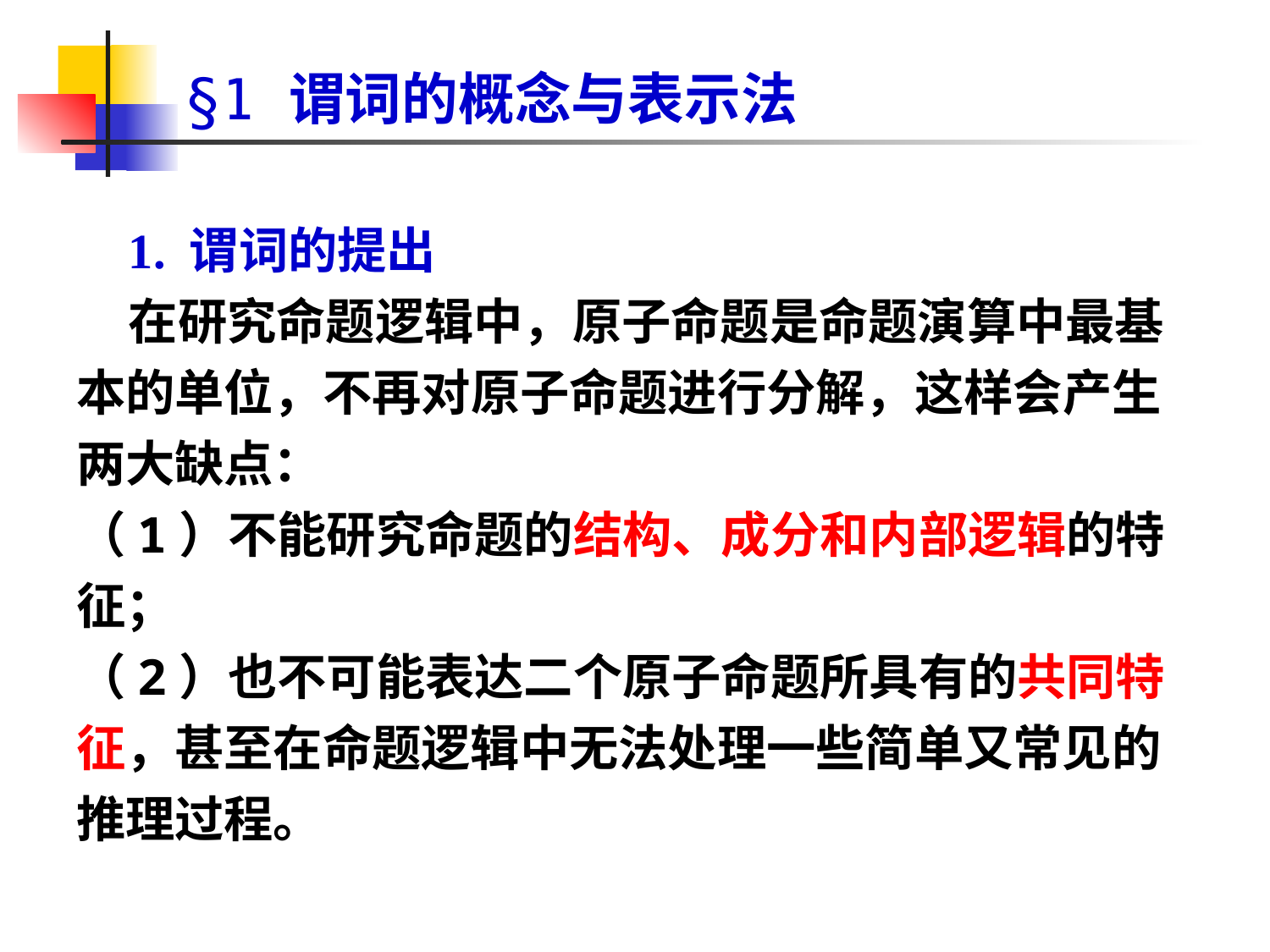

# §1 谓词的概念与表示法
1. 谓词的提出
在研究命题逻辑中，原子命题是命题演算中最基本的单位，不再对原子命题进行分解，这样会产生两大缺点：
（1）不能研究命题的结构、成分和内部逻辑的特征；
（2）也不可能表达二个原子命题所具有的共同特征，甚至在命题逻辑中无法处理一些简单又常见的推理过程。
2